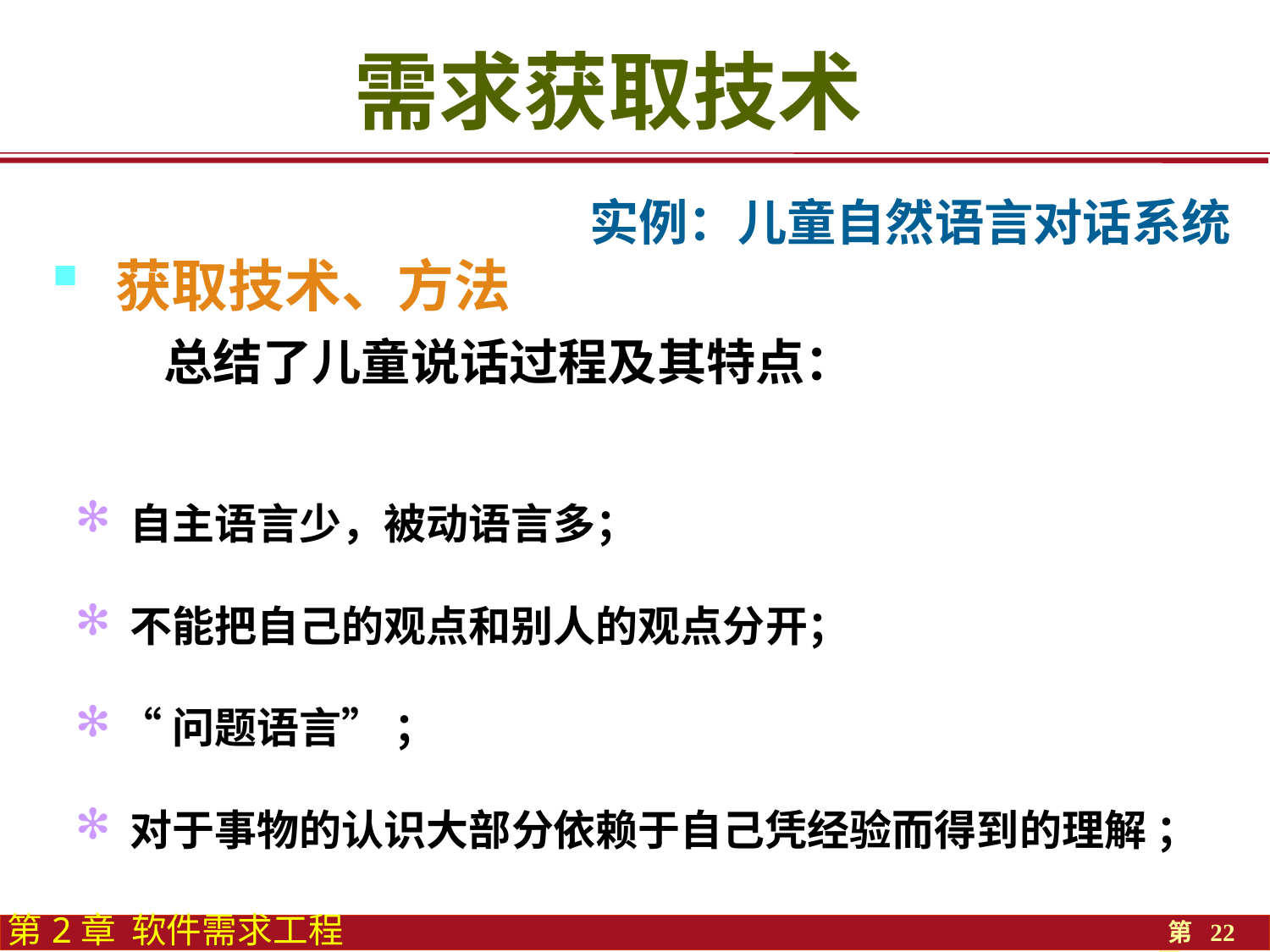

需求获取技术
实例：儿童自然语言对话系统
  获取技术、方法
          总结了儿童说话过程及其特点：
 自主语言少，被动语言多；
 不能把自己的观点和别人的观点分开；
 “问题语言” ；
 对于事物的认识大部分依赖于自己凭经验而得到的理解 ；